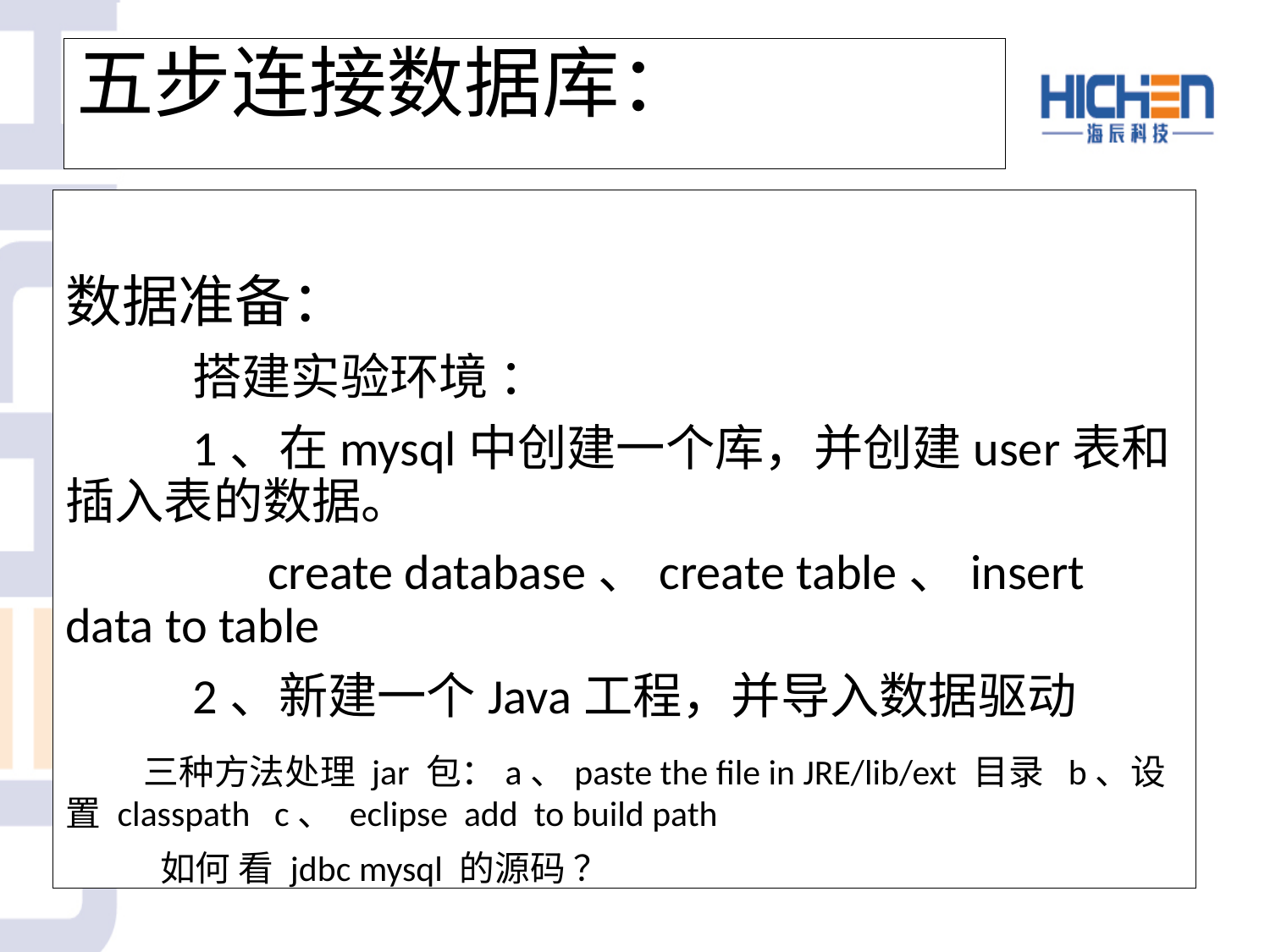

# 五步连接数据库：

数据准备：
	搭建实验环境 ：
	1、在mysql中创建一个库，并创建user表和插入表的数据。
                  create database、create table、insert data to table
	2、新建一个Java工程，并导入数据驱动
      三种方法处理 jar 包：a、paste the file in JRE/lib/ext 目录  b、设置 classpath   c、 eclipse  add  to build path
           如何 看 jdbc mysql 的源码 ？